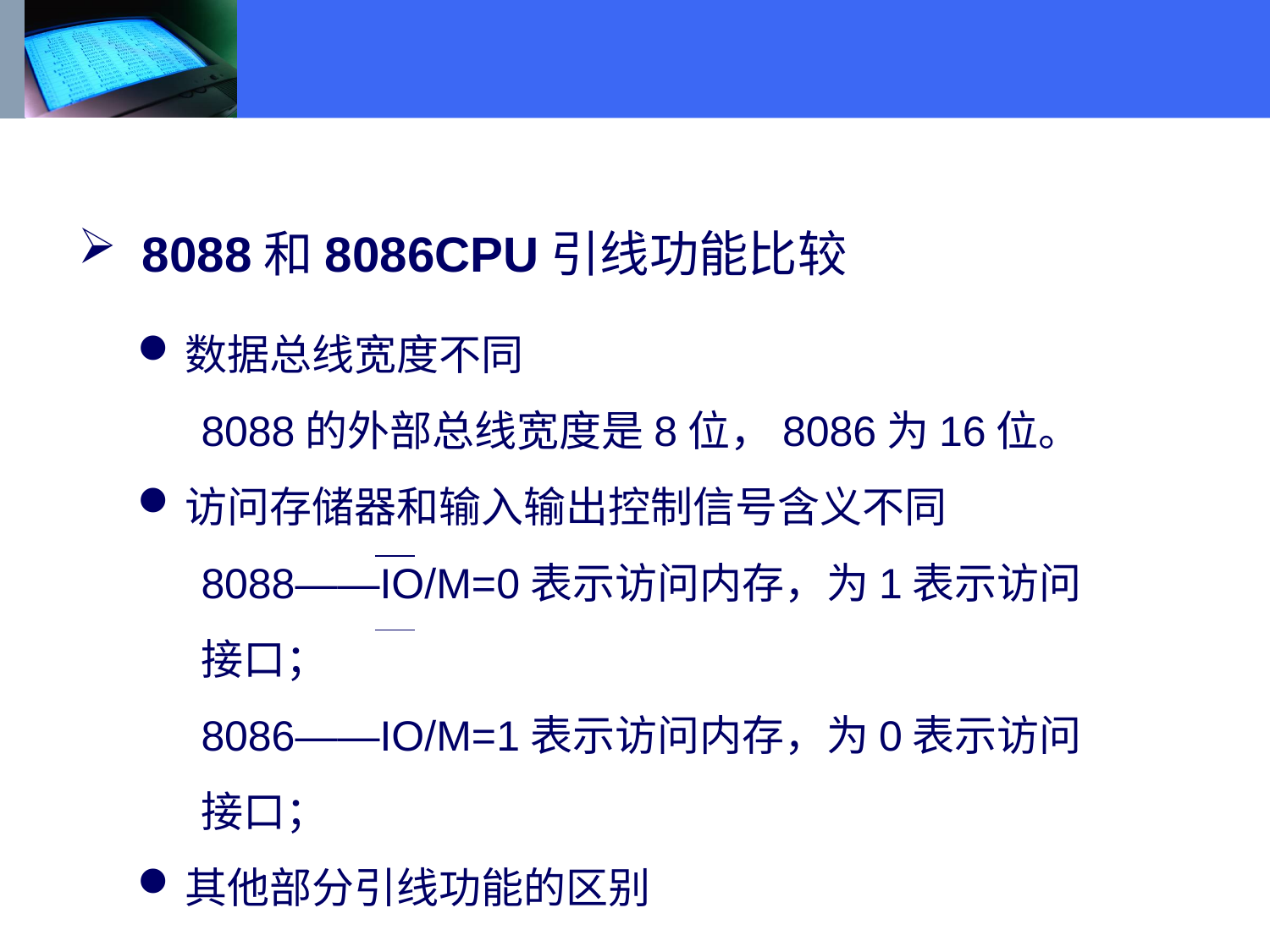

8088和8086CPU引线功能比较
数据总线宽度不同
8088的外部总线宽度是8位，8086为16位。
访问存储器和输入输出控制信号含义不同
8088——IO/M=0表示访问内存，为1表示访问接口；
8086——IO/M=1表示访问内存，为0表示访问接口；
其他部分引线功能的区别